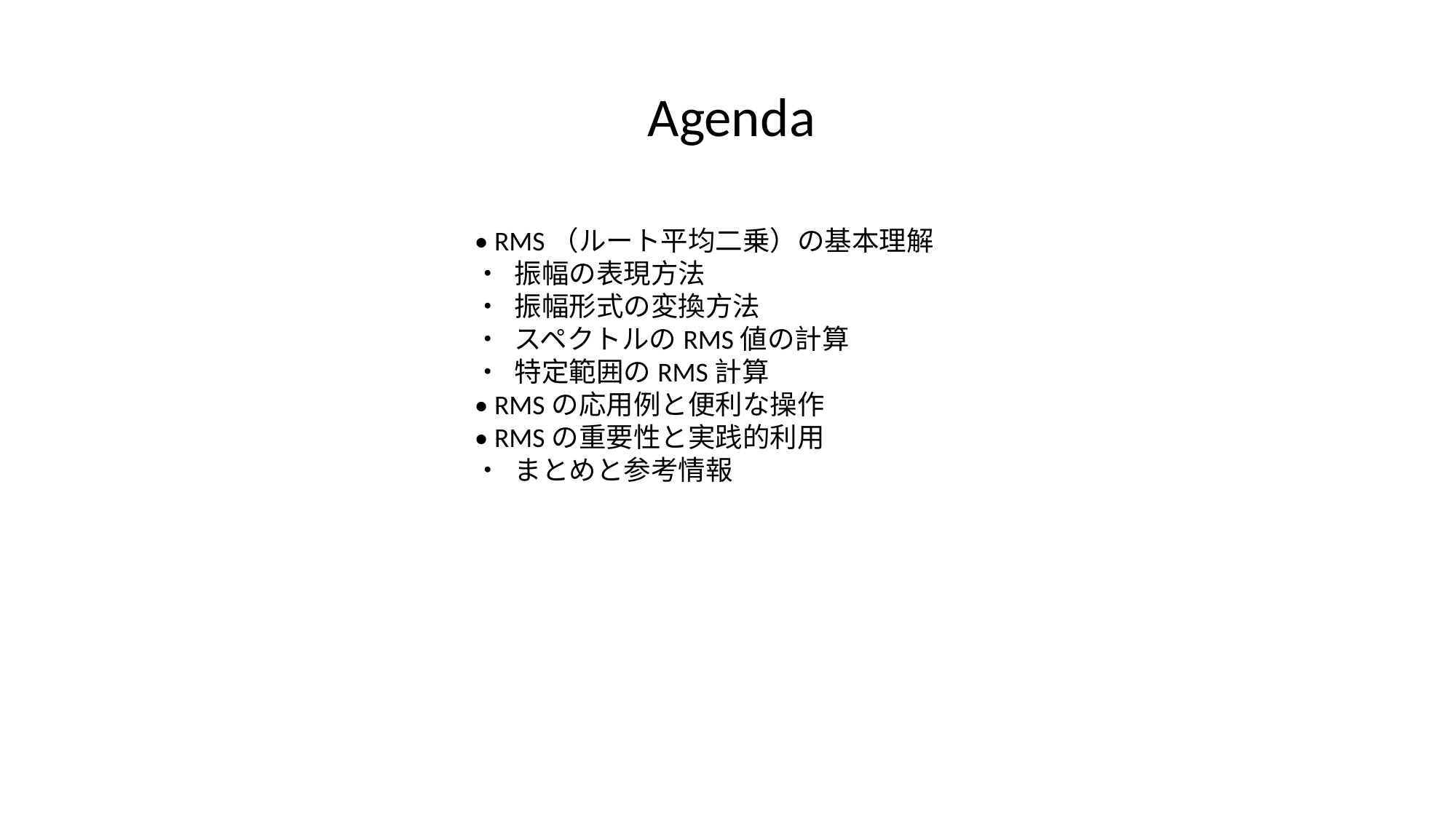

Agenda
• RMS（ルート平均二乗）の基本理解
• 振幅の表現方法
• 振幅形式の変換方法
• スペクトルのRMS値の計算
• 特定範囲のRMS計算
• RMSの応用例と便利な操作
• RMSの重要性と実践的利用
• まとめと参考情報